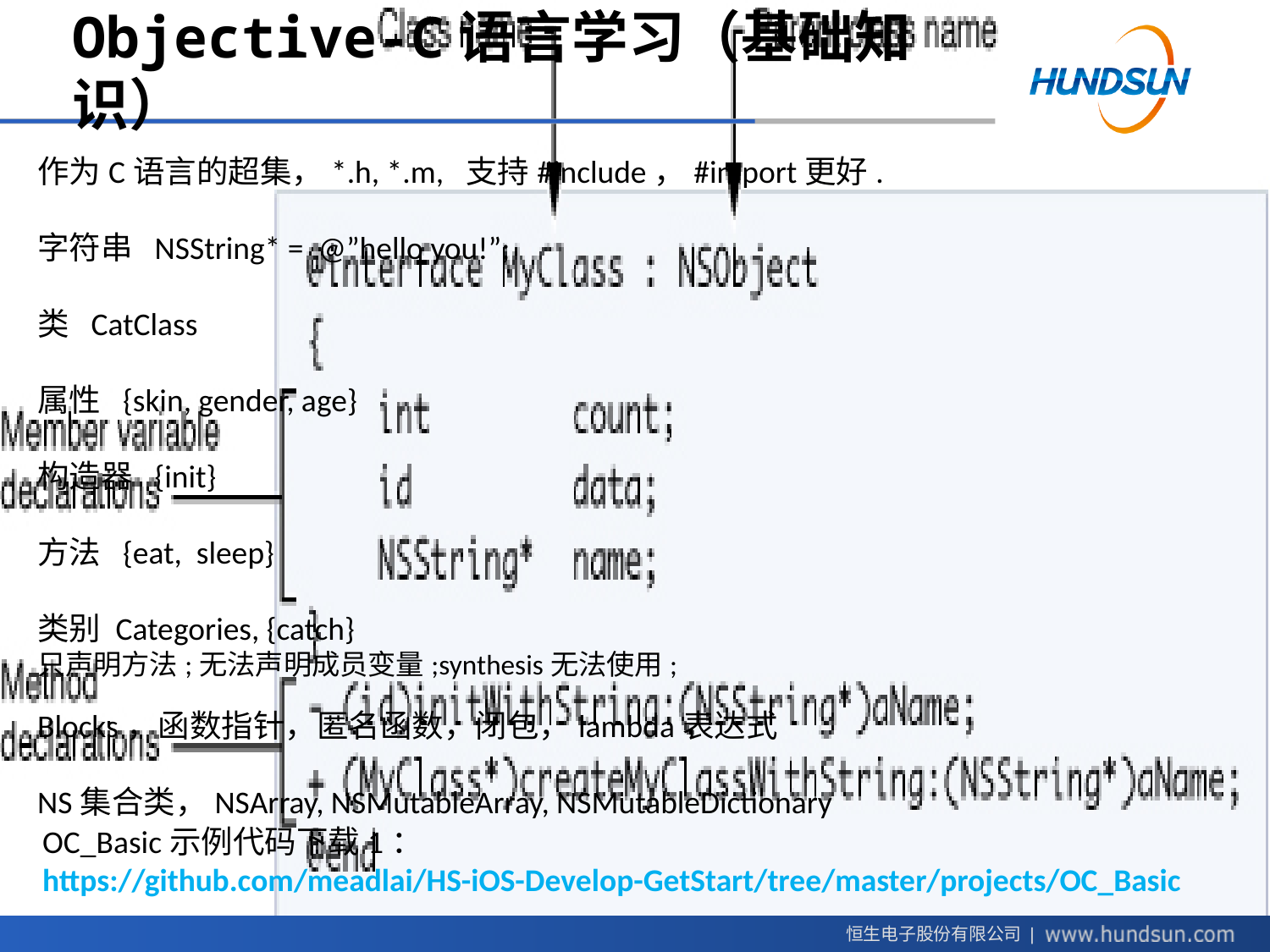

# Objective-C语言学习（基础知识）
作为C语言的超集，*.h, *.m,  支持#include，#import更好.

字符串  NSString* =  @”hello you!”;

类  CatClass

属性  {skin, gender, age}

构造器  {init}

方法  {eat,  sleep}

类别 Categories, {catch}
只声明方法;无法声明成员变量;synthesis无法使用;

Blocks，函数指针，匿名函数，闭包，lambda表达式

NS集合类，NSArray, NSMutableArray, NSMutableDictionary
OC_Basic示例代码下载1：
https://github.com/meadlai/HS-iOS-Develop-GetStart/tree/master/projects/OC_Basic